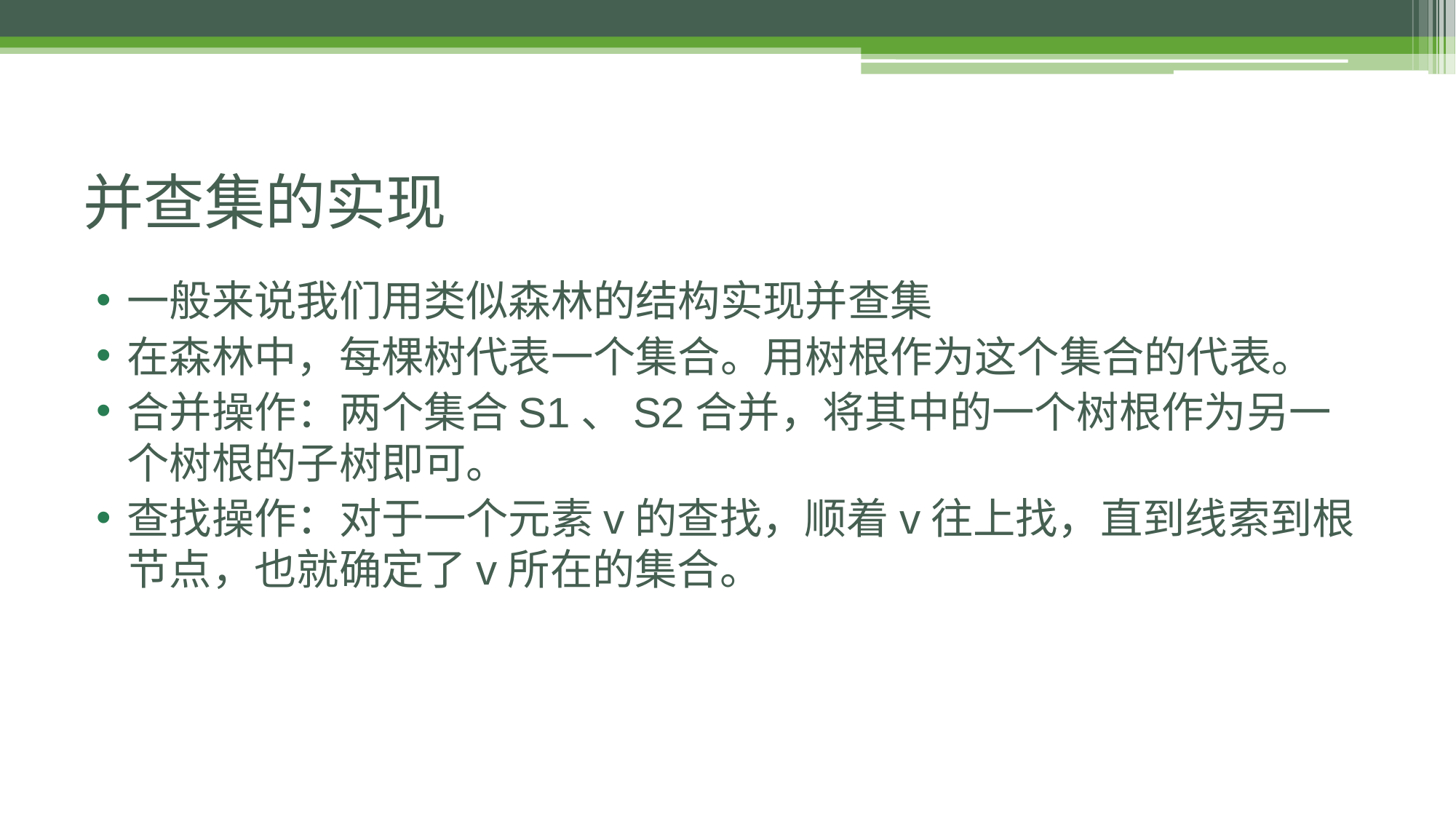

# 并查集的实现
一般来说我们用类似森林的结构实现并查集
在森林中，每棵树代表一个集合。用树根作为这个集合的代表。
合并操作：两个集合S1、S2合并，将其中的一个树根作为另一个树根的子树即可。
查找操作：对于一个元素v的查找，顺着v往上找，直到线索到根节点，也就确定了v所在的集合。